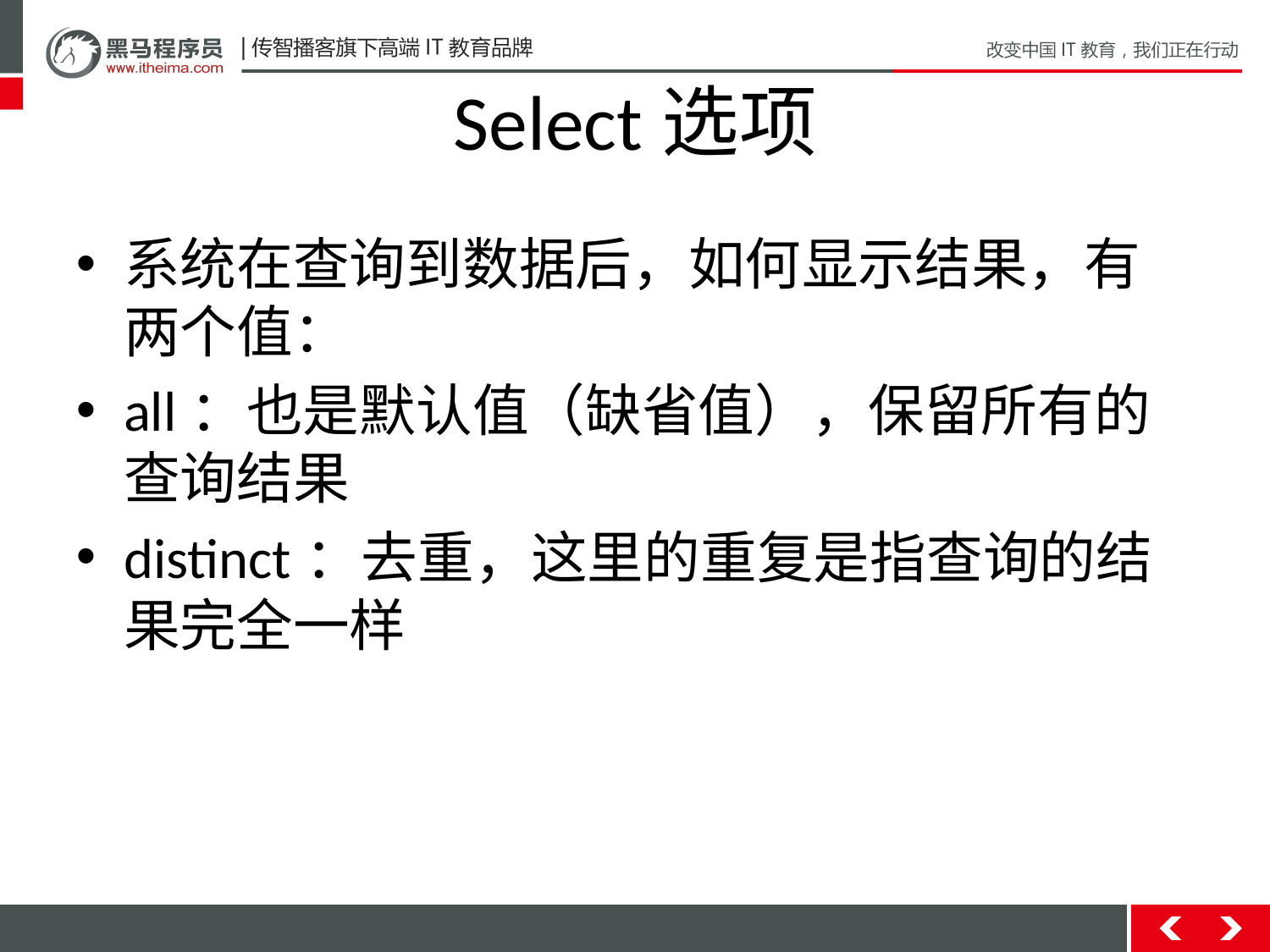

# Select选项
系统在查询到数据后，如何显示结果，有两个值：
all：也是默认值（缺省值），保留所有的查询结果
distinct：去重，这里的重复是指查询的结果完全一样